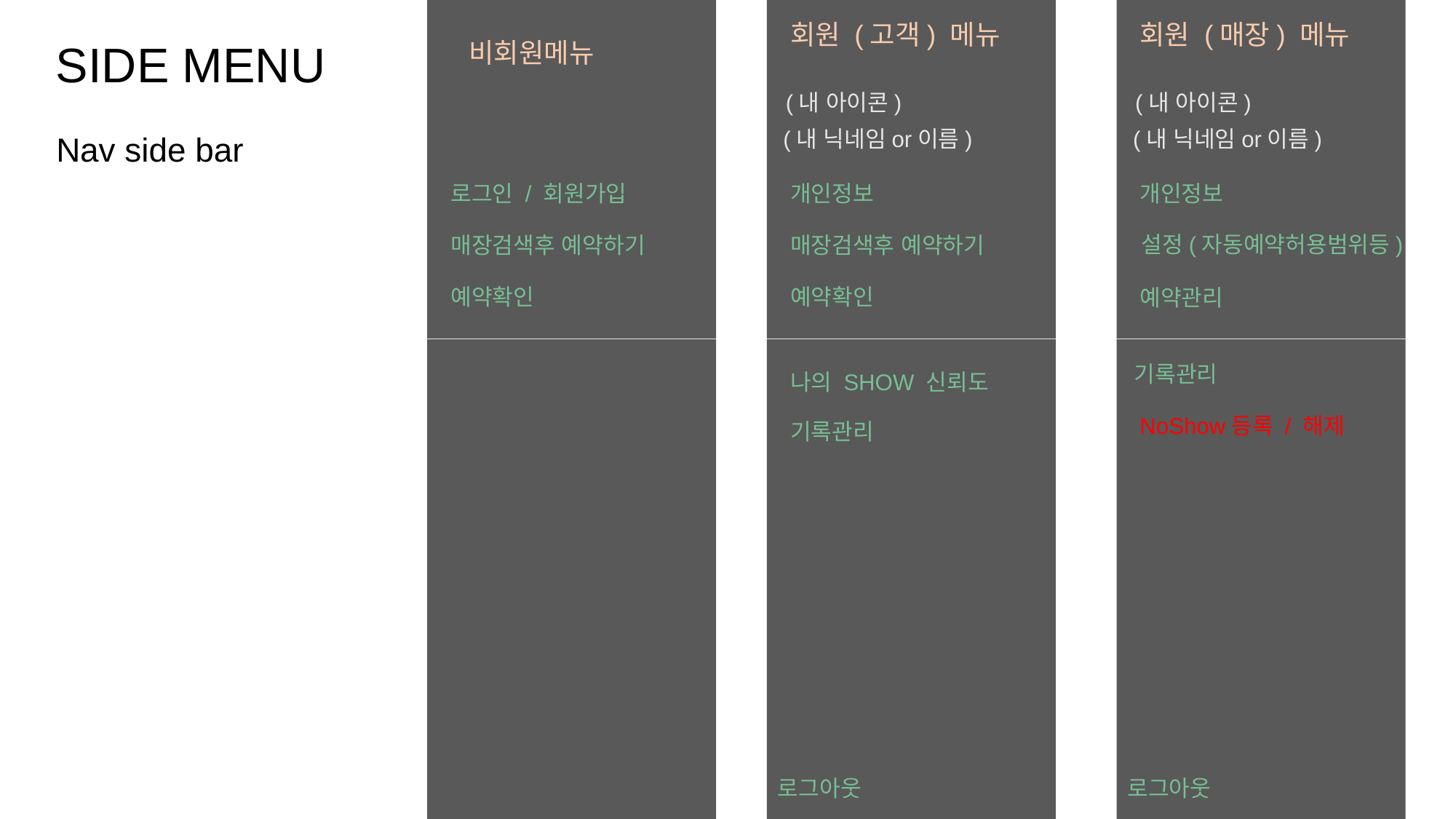

회원 (고객) 메뉴
회원 (매장) 메뉴
SIDE MENU
비회원메뉴
(내 아이콘)
(내 아이콘)
(내 닉네임or이름)
(내 닉네임or이름)
Nav side bar
로그인 / 회원가입
개인정보
개인정보
설정(자동예약허용범위등)
매장검색후 예약하기
매장검색후 예약하기
예약확인
예약확인
예약관리
기록관리
나의 SHOW 신뢰도
NoShow등록 / 해제
기록관리
로그아웃
로그아웃